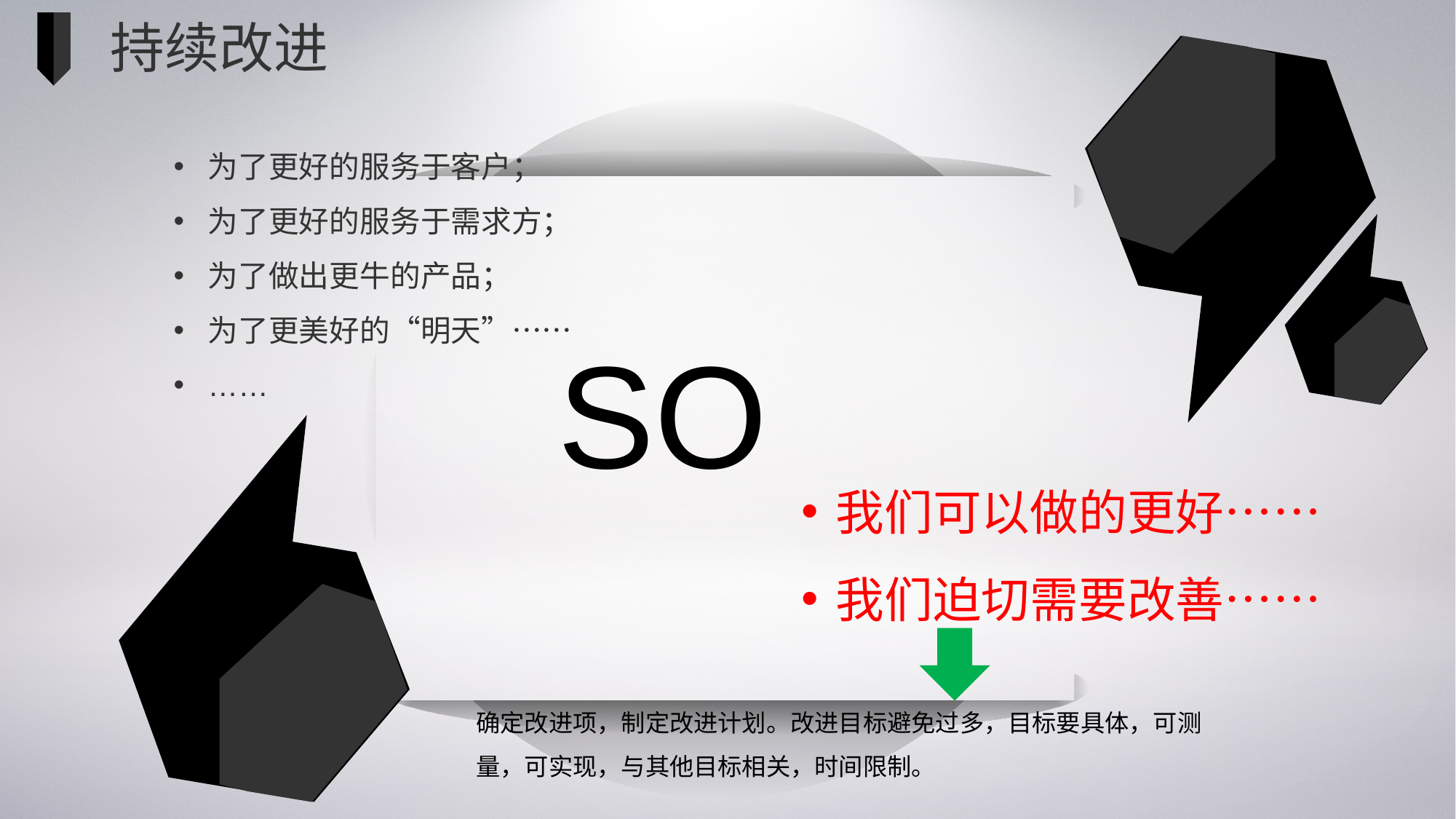

持续改进

为了更好的服务于客户；
为了更好的服务于需求方；
为了做出更牛的产品；
为了更美好的“明天”……
……

SO

我们可以做的更好……
我们迫切需要改善……

确定改进项，制定改进计划。改进目标避免过多，目标要具体，可测量，可实现，与其他目标相关，时间限制。